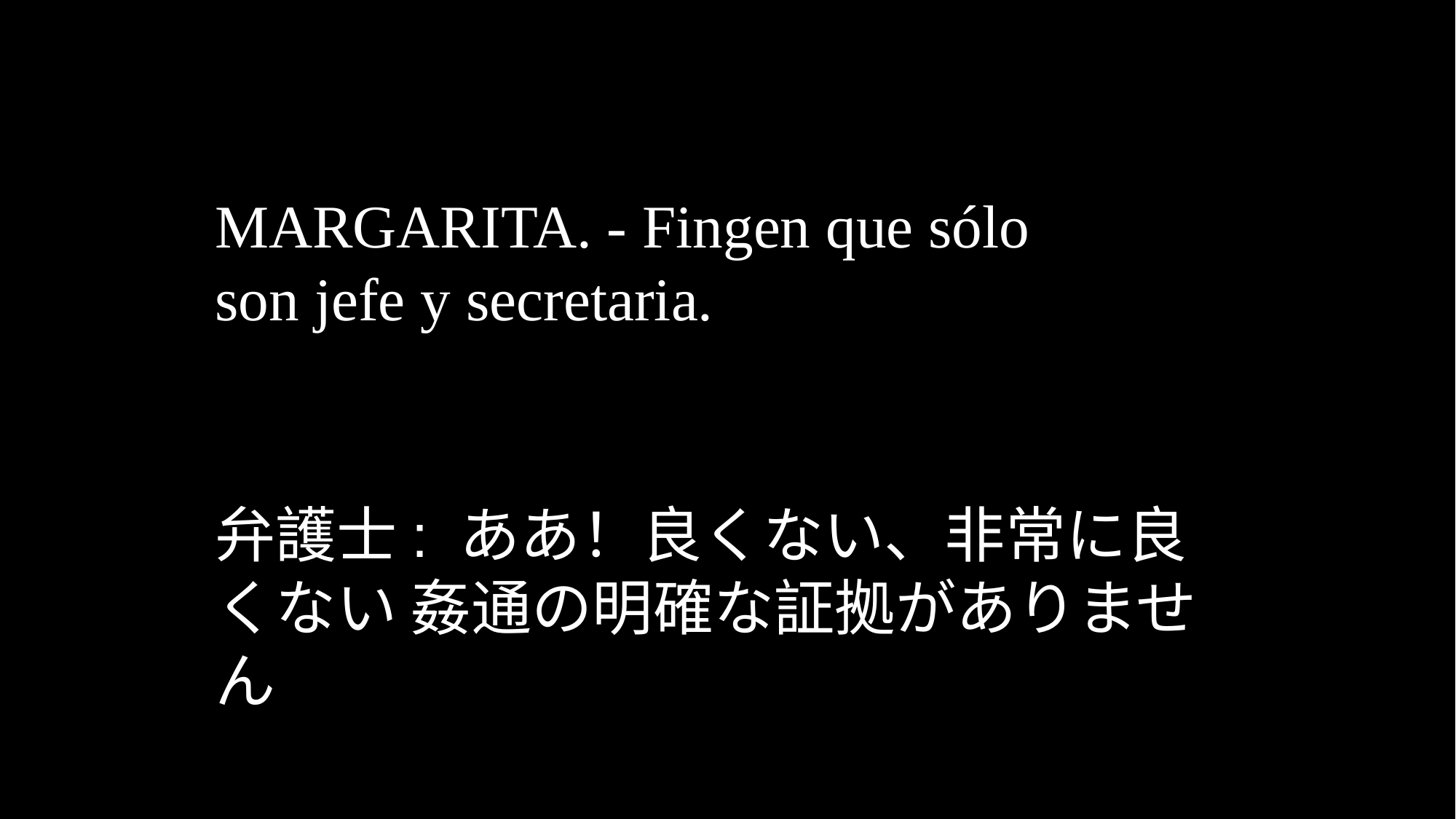

MARGARITA. - Fingen que sólo son jefe y secretaria.

弁護士: ああ！良くない、非常に良くない 姦通の明確な証拠がありません